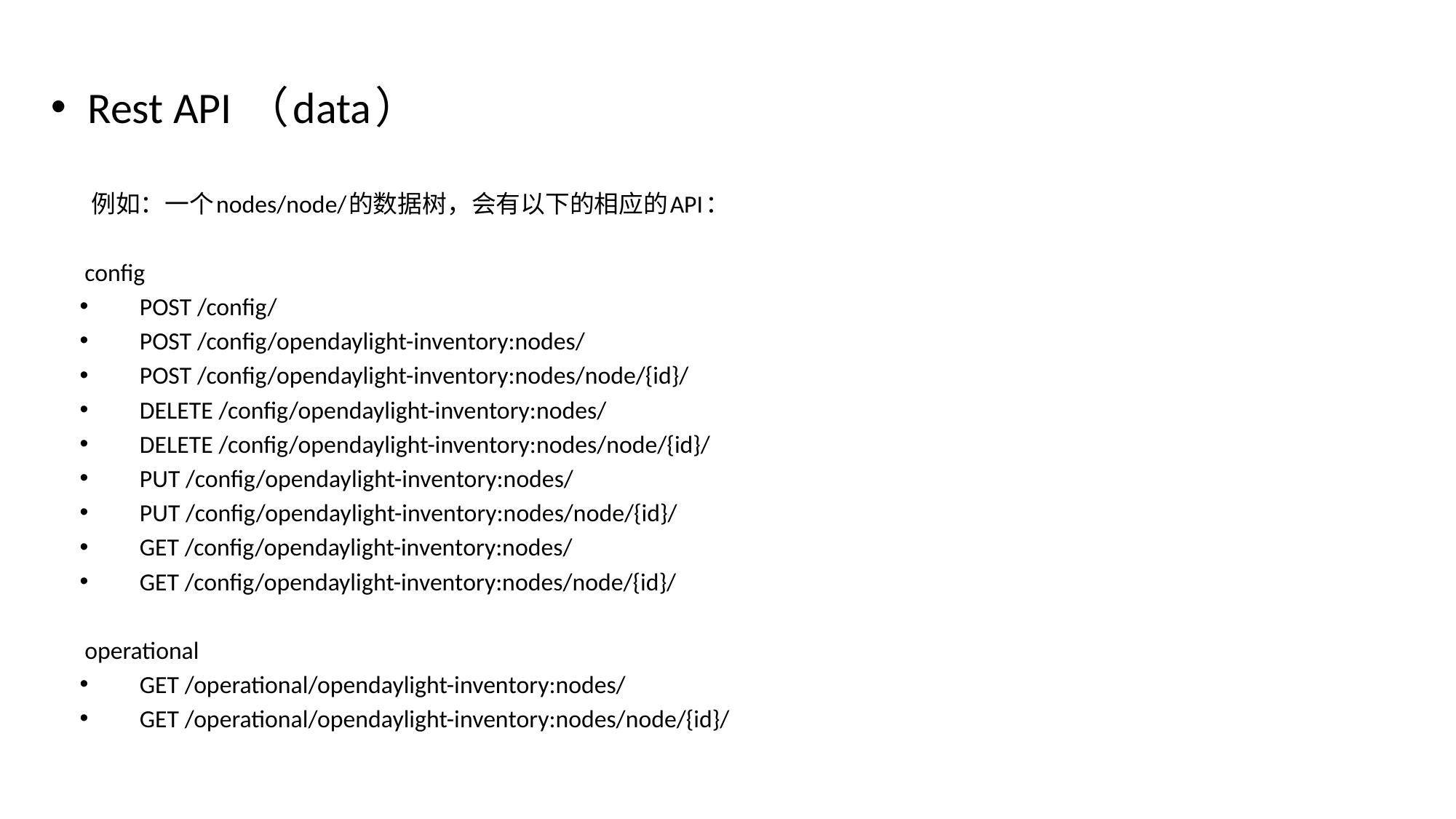

Rest API （data）

       例如：一个nodes/node/的数据树，会有以下的相应的API：

      config
POST /config/
POST /config/opendaylight-inventory:nodes/
POST /config/opendaylight-inventory:nodes/node/{id}/
DELETE /config/opendaylight-inventory:nodes/
DELETE /config/opendaylight-inventory:nodes/node/{id}/
PUT /config/opendaylight-inventory:nodes/
PUT /config/opendaylight-inventory:nodes/node/{id}/
GET /config/opendaylight-inventory:nodes/
GET /config/opendaylight-inventory:nodes/node/{id}/

      operational
GET /operational/opendaylight-inventory:nodes/
GET /operational/opendaylight-inventory:nodes/node/{id}/